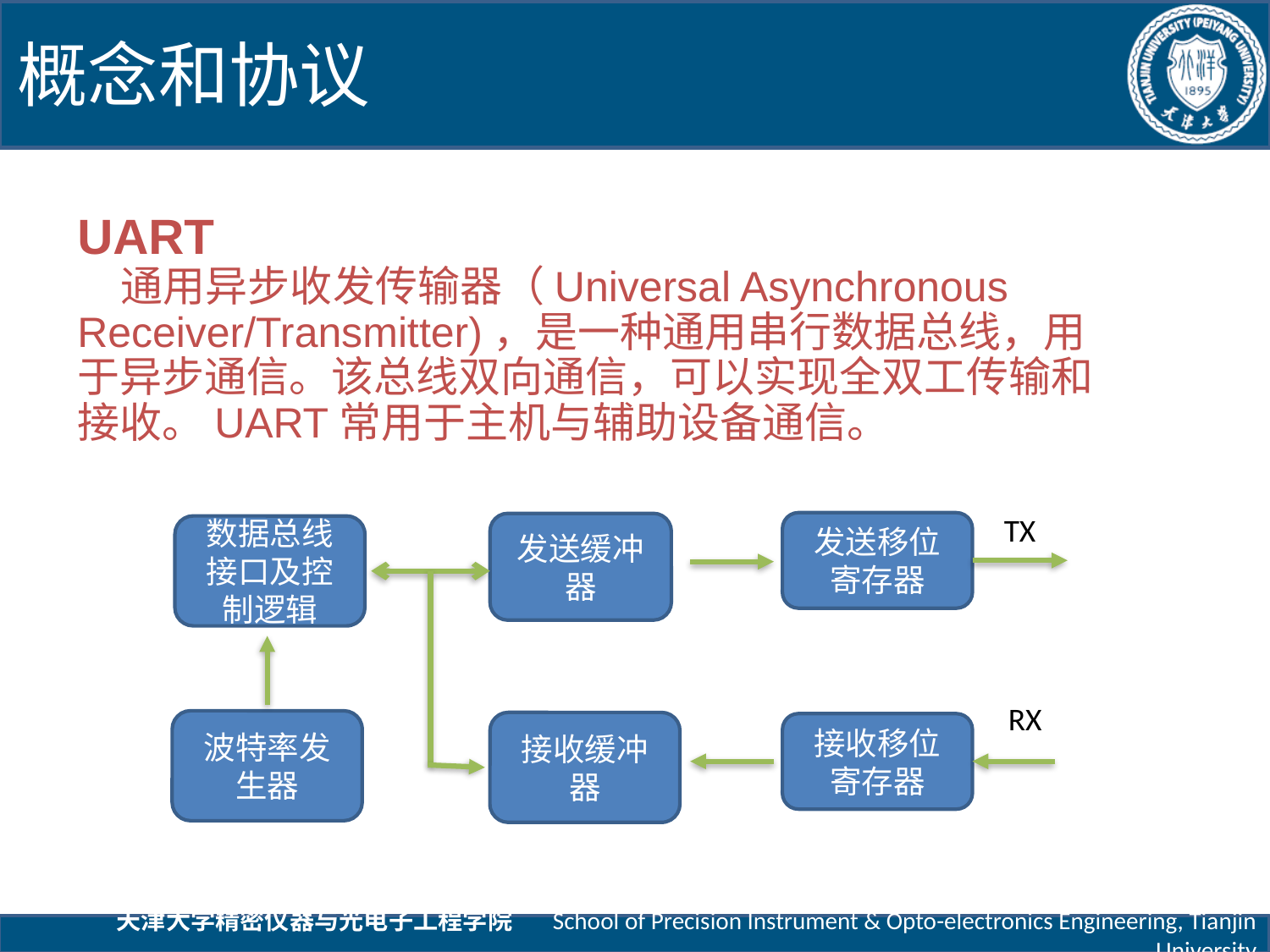

概念和协议
UART
     通用异步收发传输器（Universal Asynchronous Receiver/Transmitter)，是一种通用串行数据总线，用于异步通信。该总线双向通信，可以实现全双工传输和接收。UART常用于主机与辅助设备通信。

TX
发送移位寄存器
发送缓冲器
数据总线接口及控制逻辑
RX
波特率发生器
接收缓冲器
接收移位寄存器